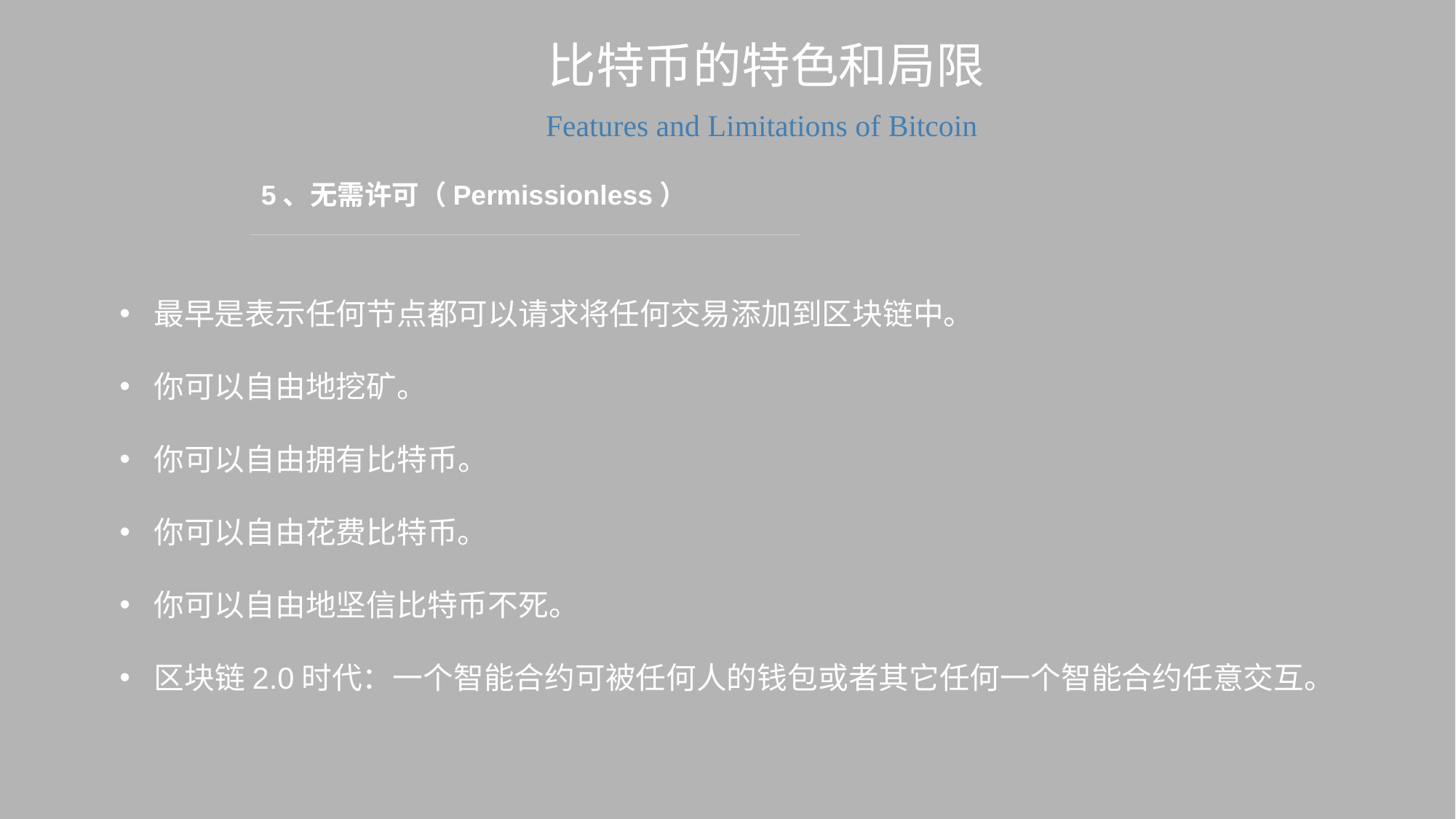

比特币的特色和局限
Features and Limitations of Bitcoin
5、无需许可（Permissionless）
最早是表示任何节点都可以请求将任何交易添加到区块链中。

你可以自由地挖矿。

你可以自由拥有比特币。

你可以自由花费比特币。

你可以自由地坚信比特币不死。

区块链2.0时代：一个智能合约可被任何人的钱包或者其它任何一个智能合约任意交互。